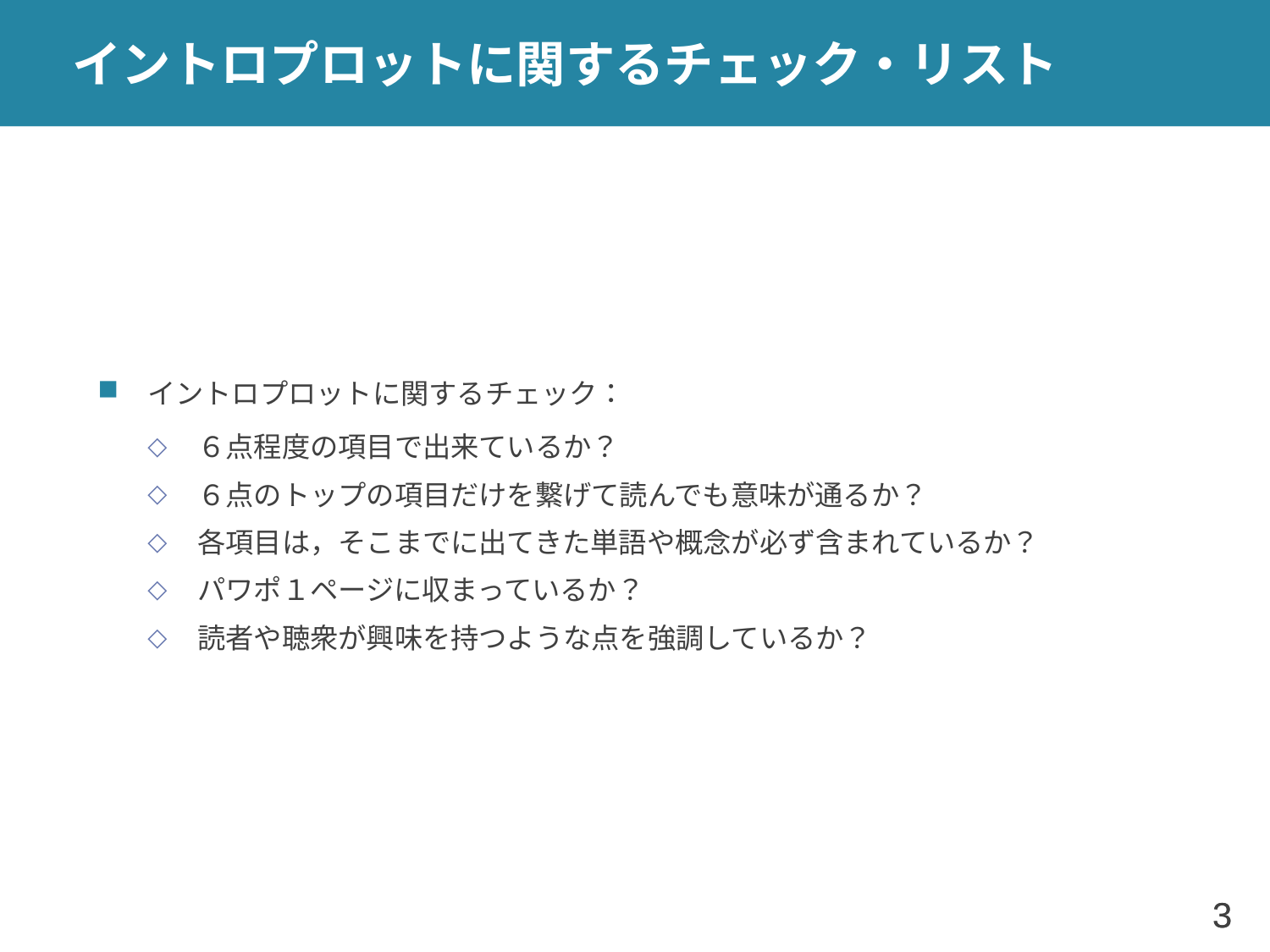

# イントロプロットに関するチェック・リスト
イントロプロットに関するチェック：
６点程度の項目で出来ているか？
６点のトップの項目だけを繋げて読んでも意味が通るか？
各項目は，そこまでに出てきた単語や概念が必ず含まれているか？
パワポ１ページに収まっているか？
読者や聴衆が興味を持つような点を強調しているか？